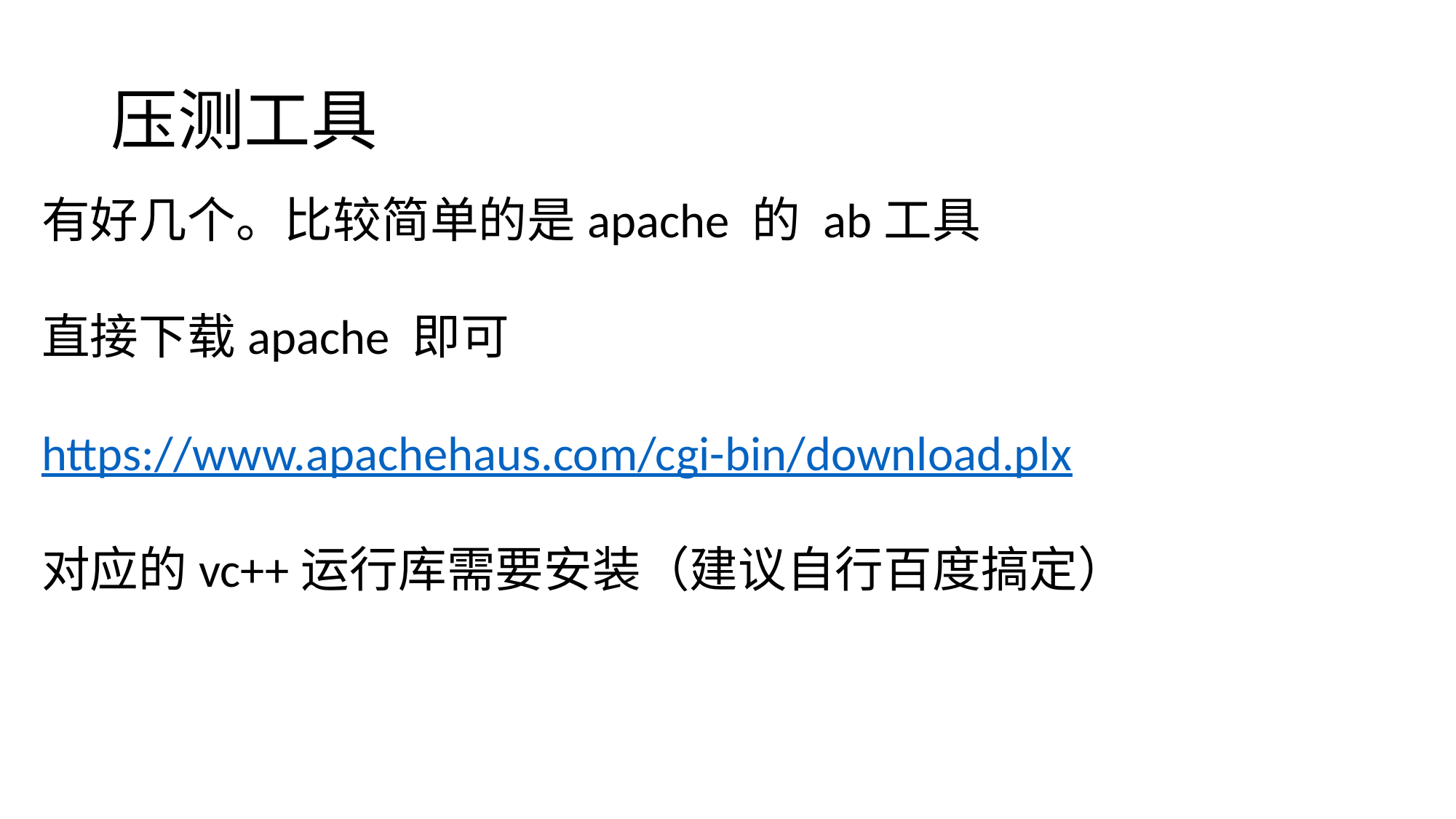

# 压测工具
有好几个。比较简单的是apache 的 ab工具

直接下载apache 即可

https://www.apachehaus.com/cgi-bin/download.plx

对应的vc++运行库需要安装（建议自行百度搞定）